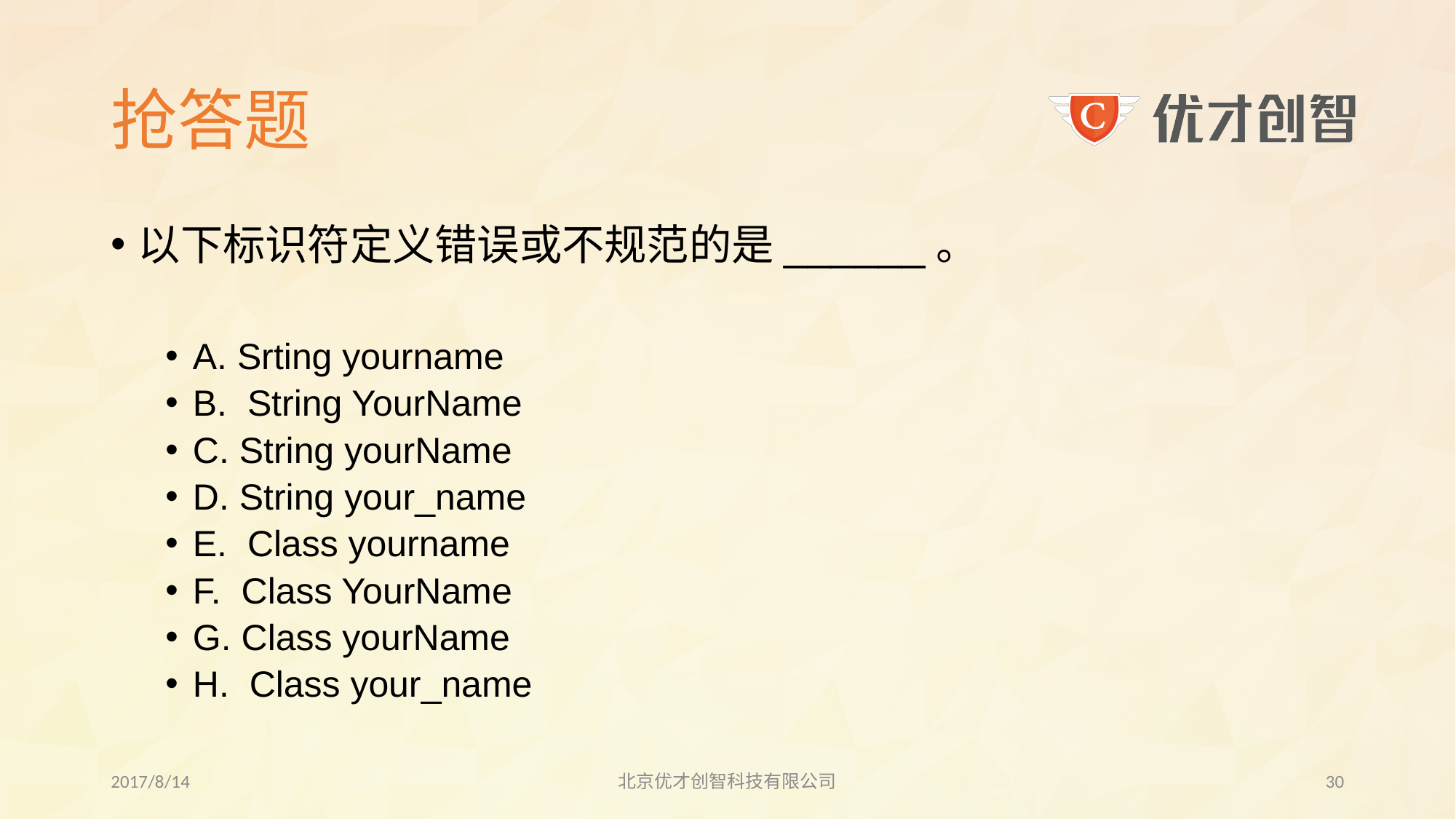

# 抢答题
以下标识符定义错误或不规范的是______。

A. Srting yourname
B.  String YourName
C. String yourName
D. String your_name
E.  Class yourname
F.  Class YourName
G. Class yourName
H.  Class your_name

2017/8/14
北京优才创智科技有限公司
30